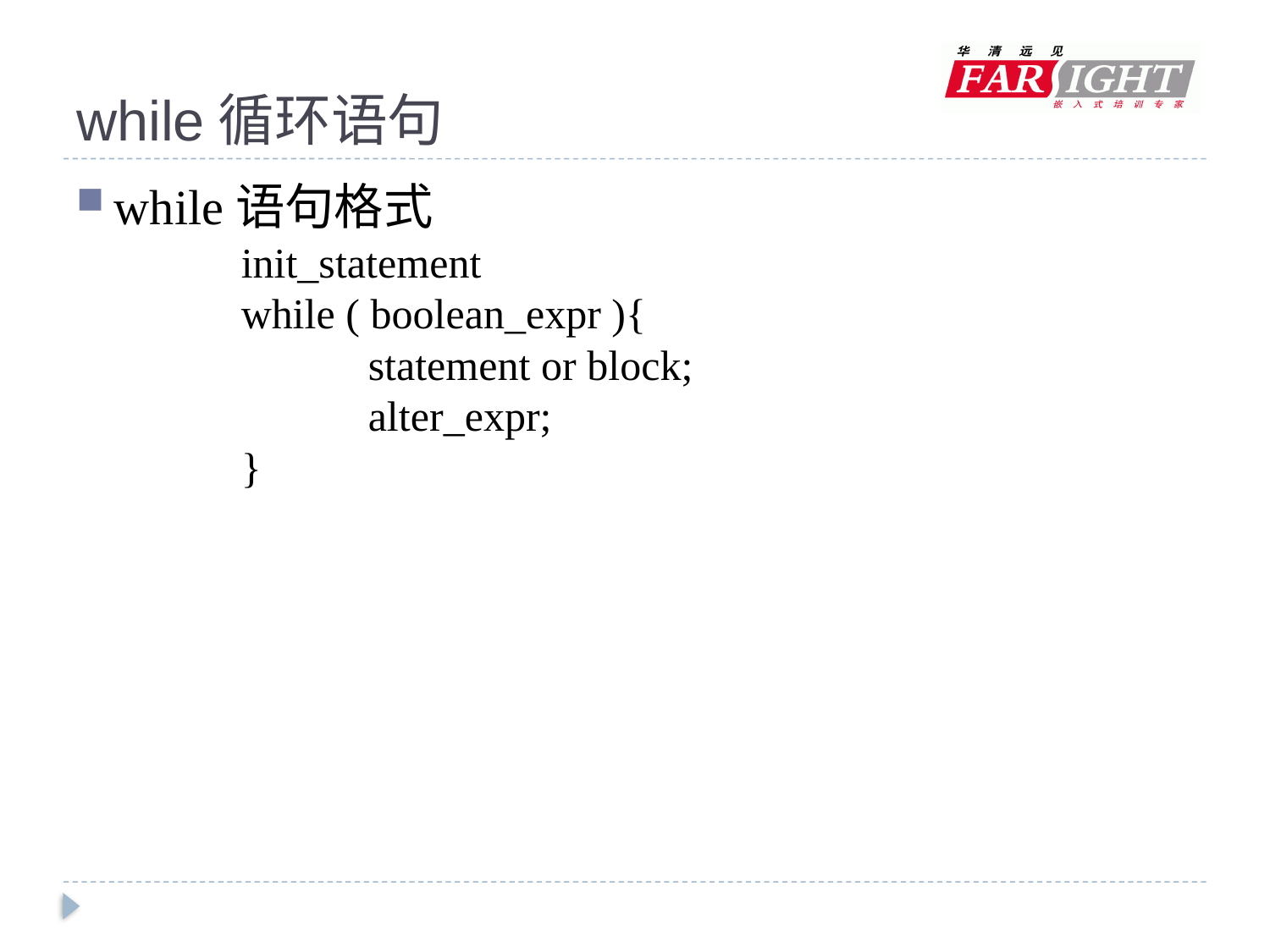

# while循环语句
while语句格式
		init_statement
		while ( boolean_expr ){
			statement or block;
			alter_expr;
		}